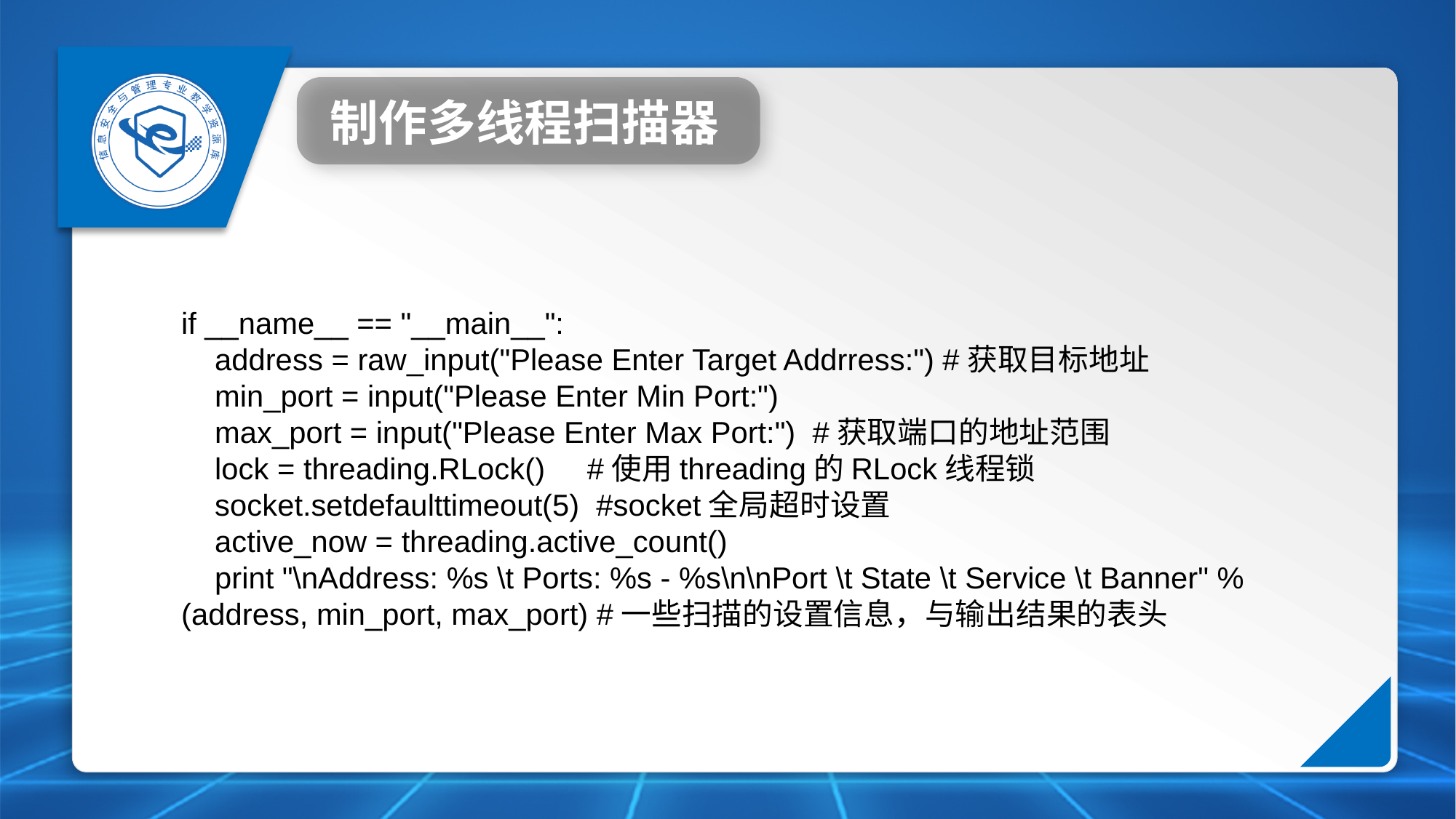

制作多线程扫描器
if __name__ == "__main__":
    address = raw_input("Please Enter Target Addrress:") #获取目标地址
    min_port = input("Please Enter Min Port:")
    max_port = input("Please Enter Max Port:")  #获取端口的地址范围
    lock = threading.RLock()     #使用threading的RLock线程锁
    socket.setdefaulttimeout(5)  #socket全局超时设置
    active_now = threading.active_count()
    print "\nAddress: %s \t Ports: %s - %s\n\nPort \t State \t Service \t Banner" % (address, min_port, max_port) #一些扫描的设置信息，与输出结果的表头